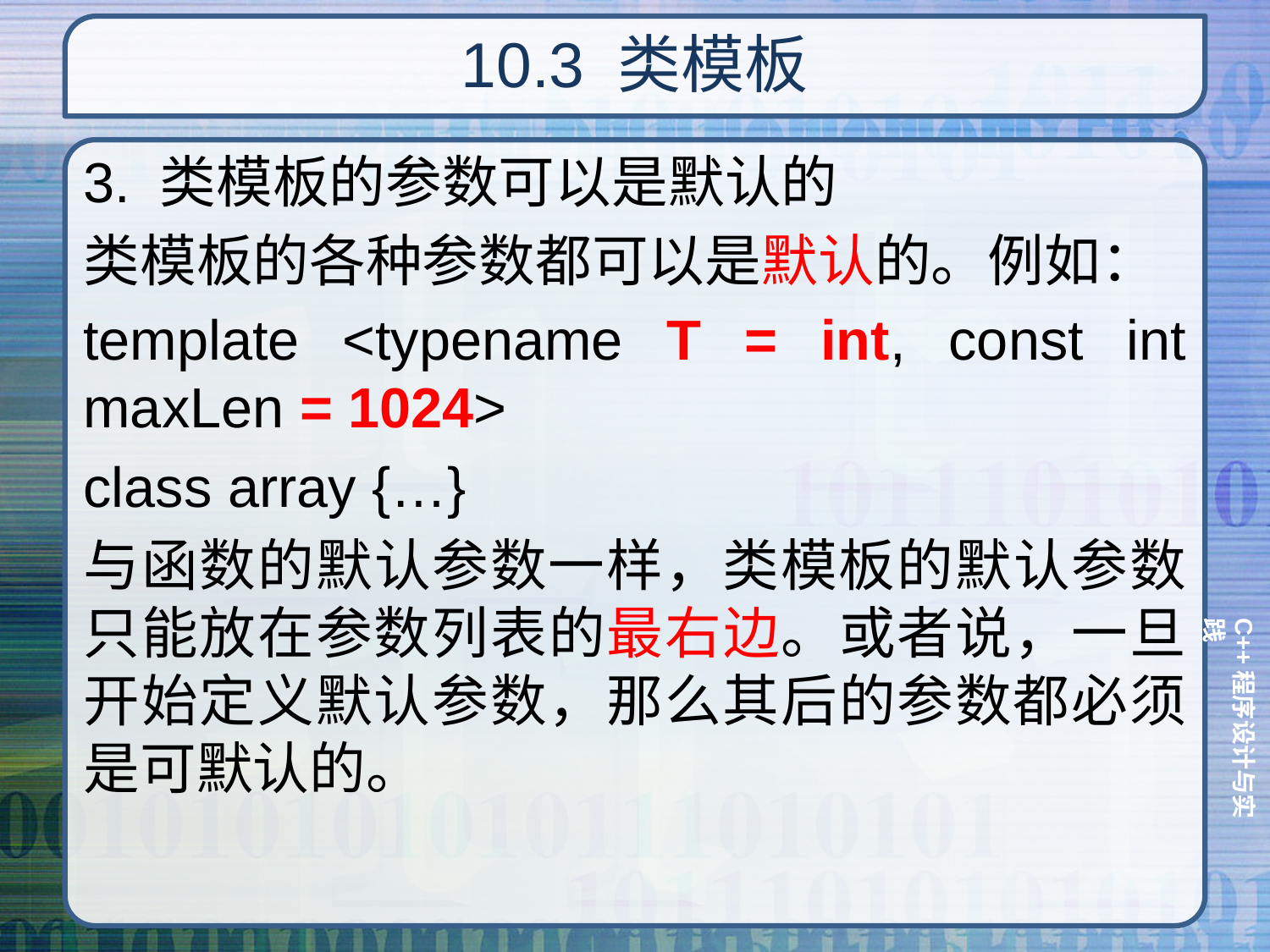

# 10.3 类模板
3. 类模板的参数可以是默认的
类模板的各种参数都可以是默认的。例如：
template <typename T = int, const int maxLen = 1024>
class array {…}
与函数的默认参数一样，类模板的默认参数只能放在参数列表的最右边。或者说，一旦开始定义默认参数，那么其后的参数都必须是可默认的。